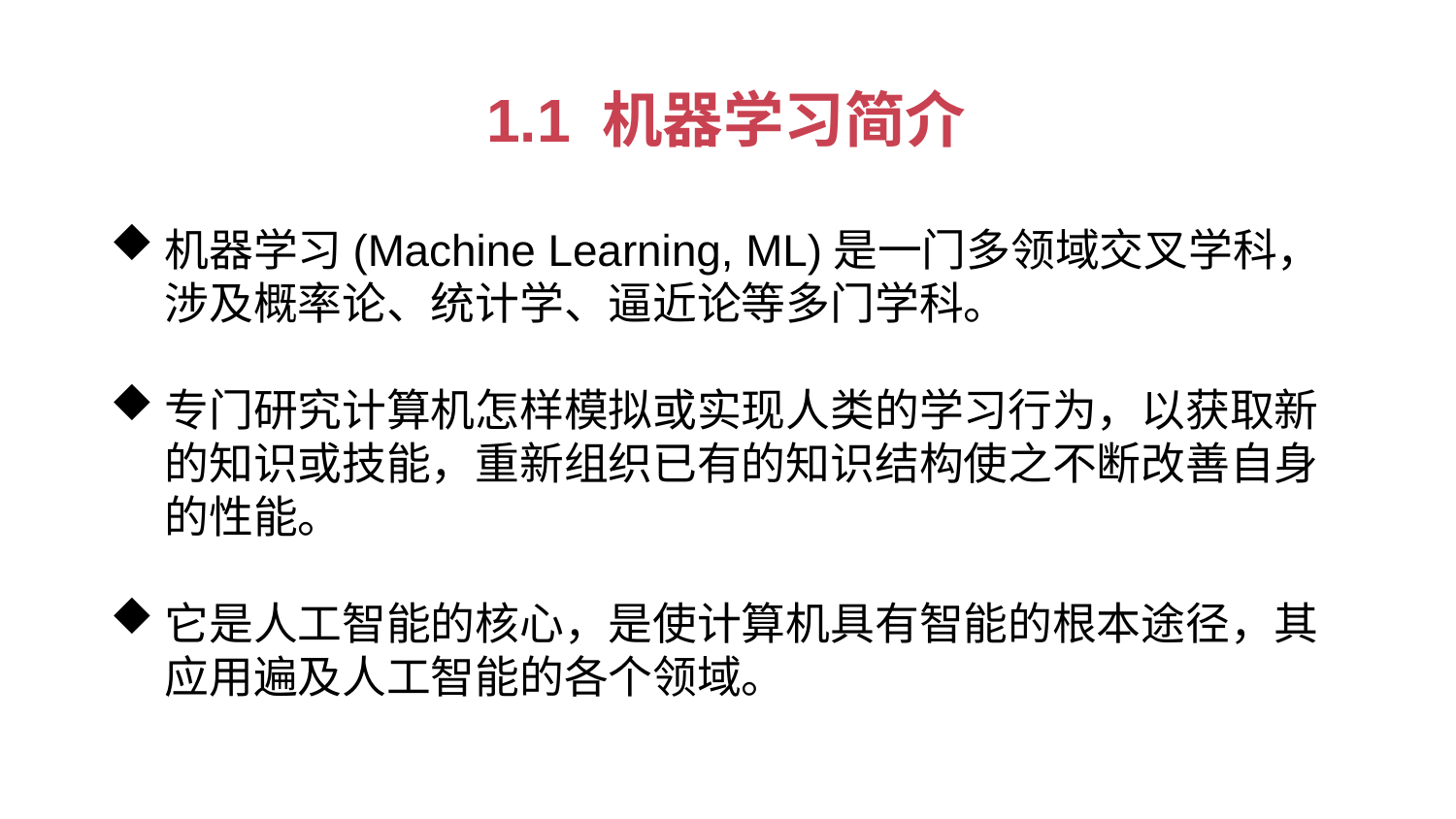

1.1 机器学习简介
机器学习(Machine Learning, ML)是一门多领域交叉学科，涉及概率论、统计学、逼近论等多门学科。

专门研究计算机怎样模拟或实现人类的学习行为，以获取新的知识或技能，重新组织已有的知识结构使之不断改善自身的性能。

它是人工智能的核心，是使计算机具有智能的根本途径，其应用遍及人工智能的各个领域。